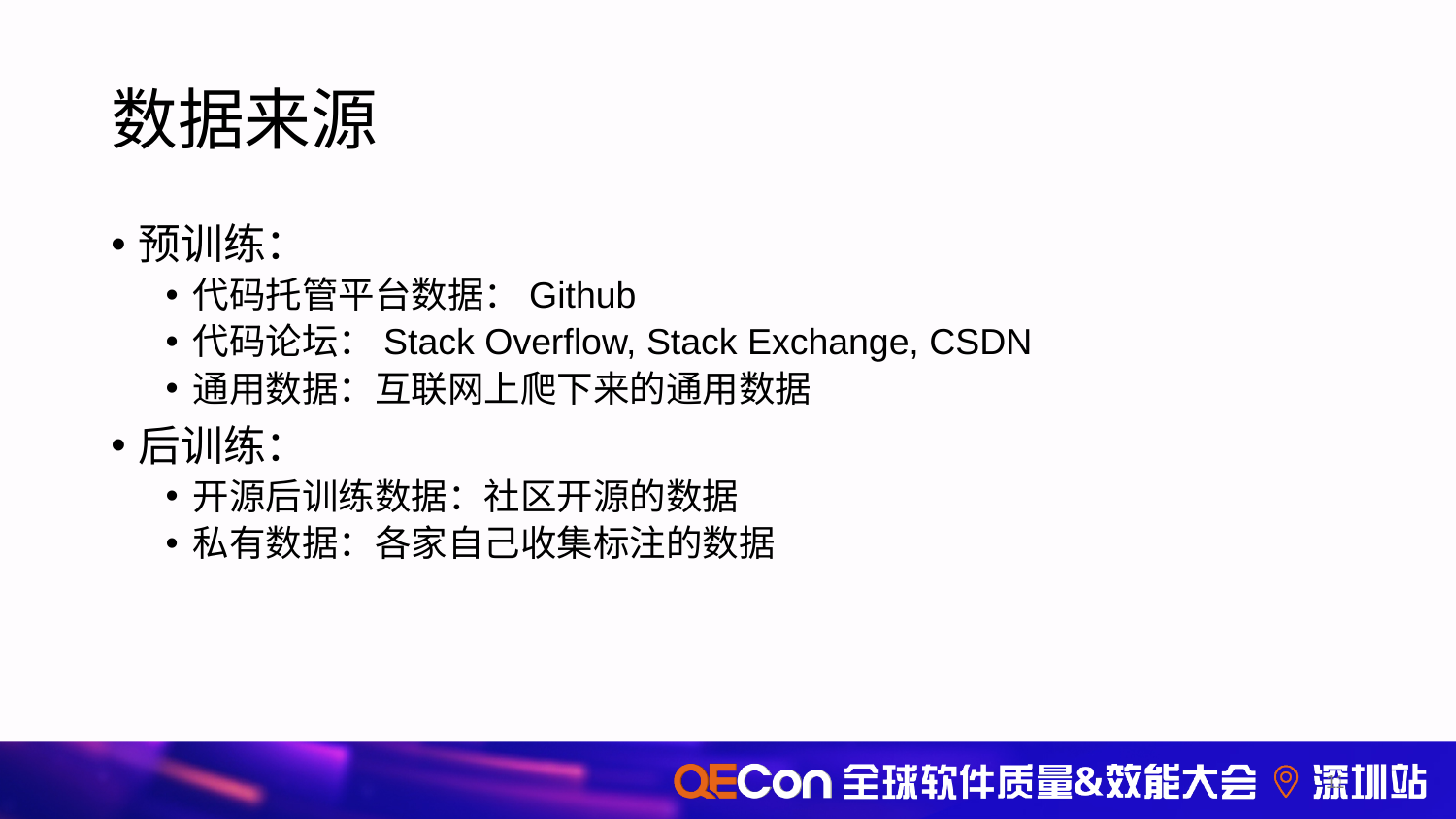

# 数据来源
预训练：
代码托管平台数据：Github
代码论坛：Stack Overflow, Stack Exchange, CSDN
通用数据：互联网上爬下来的通用数据
后训练：
开源后训练数据：社区开源的数据
私有数据：各家自己收集标注的数据

11